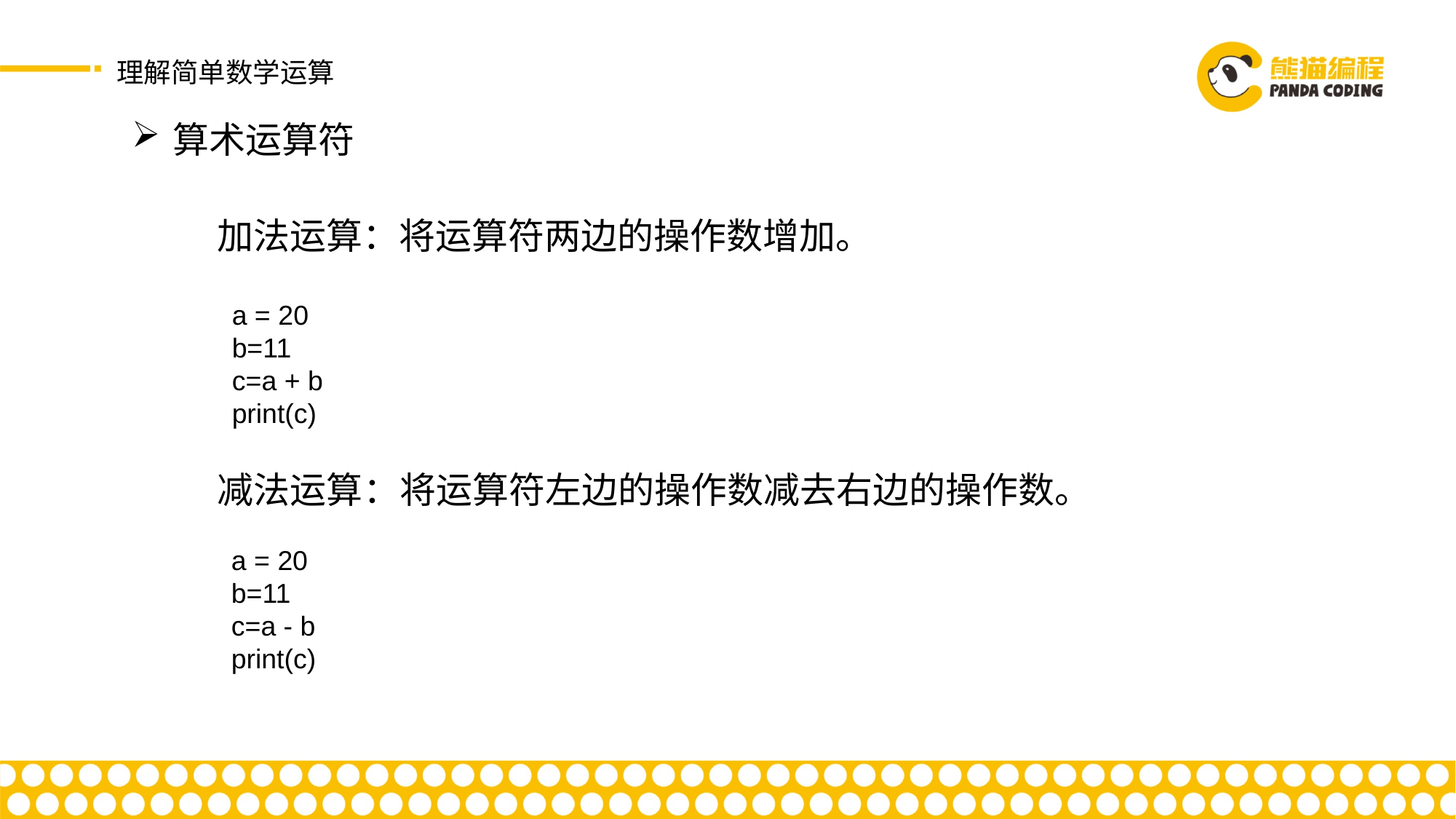

理解简单数学运算
算术运算符
加法运算：将运算符两边的操作数增加。
a = 20
b=11
c=a + b
print(c)
减法运算：将运算符左边的操作数减去右边的操作数。
a = 20
b=11
c=a - b
print(c)